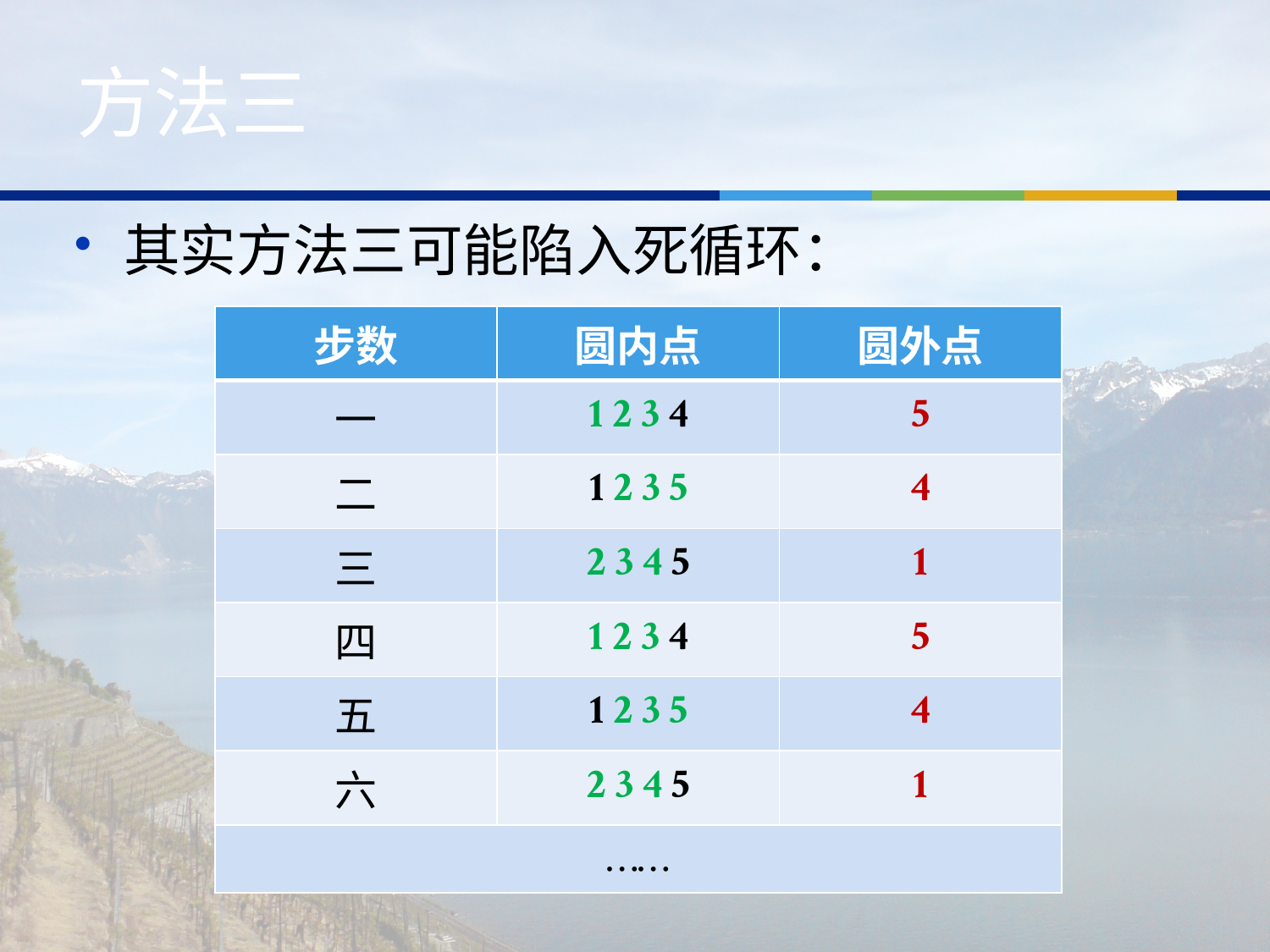

# 方法三
其实方法三可能陷入死循环：
| 步数 | 圆内点 | 圆外点 |
| --- | --- | --- |
| 一 | 1 2 3 4 | 5 |
| 二 | 1 2 3 5 | 4 |
| 三 | 2 3 4 5 | 1 |
| 四 | 1 2 3 4 | 5 |
| 五 | 1 2 3 5 | 4 |
| 六 | 2 3 4 5 | 1 |
| …… |  |  |